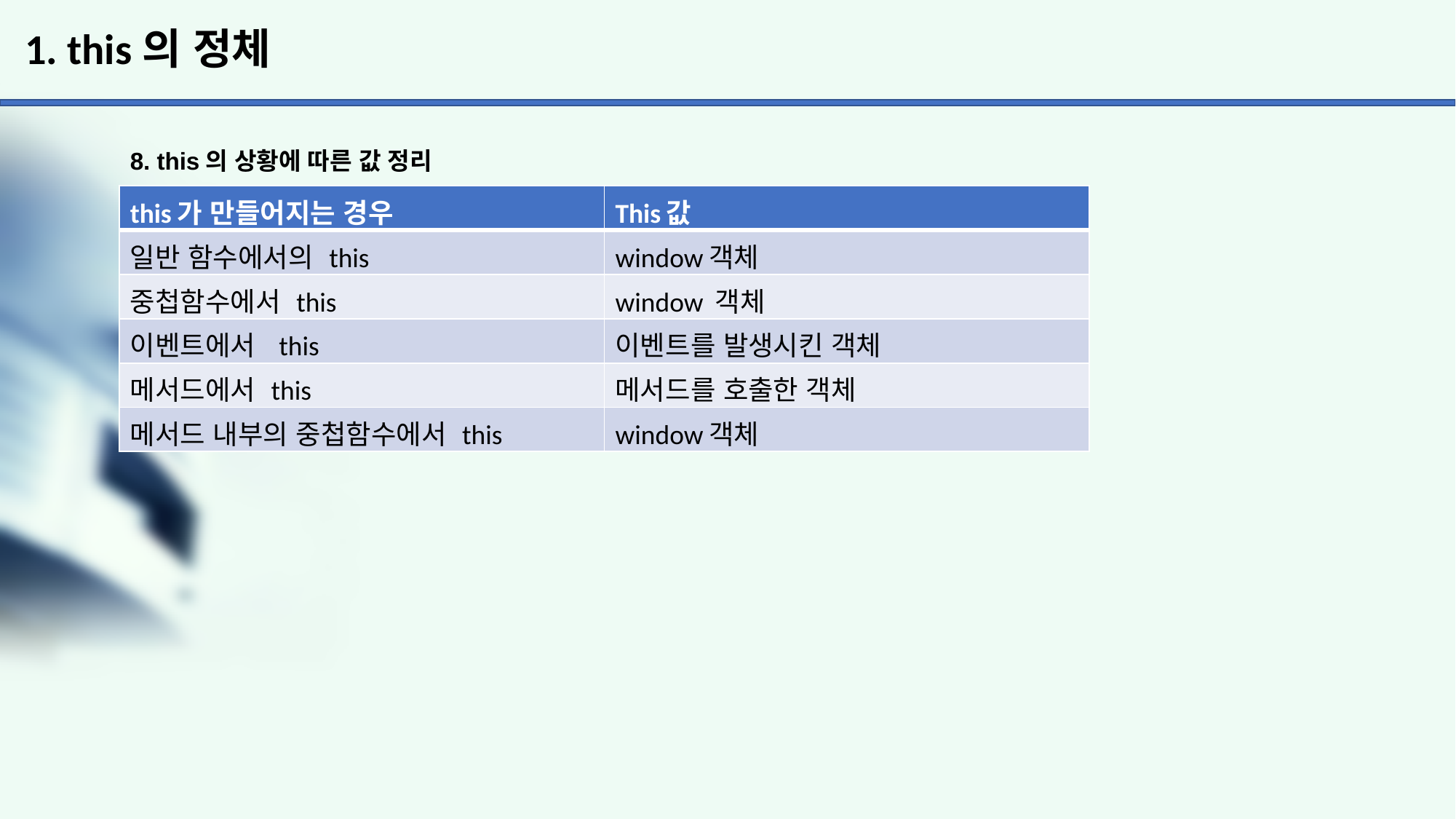

# 1. this의 정체
8. this의 상황에 따른 값 정리

| this가 만들어지는 경우 | This값 |
| --- | --- |
| 일반 함수에서의 this | window객체 |
| 중첩함수에서 this | window 객체 |
| 이벤트에서 this | 이벤트를 발생시킨 객체 |
| 메서드에서 this | 메서드를 호출한 객체 |
| 메서드 내부의 중첩함수에서 this | window객체 |